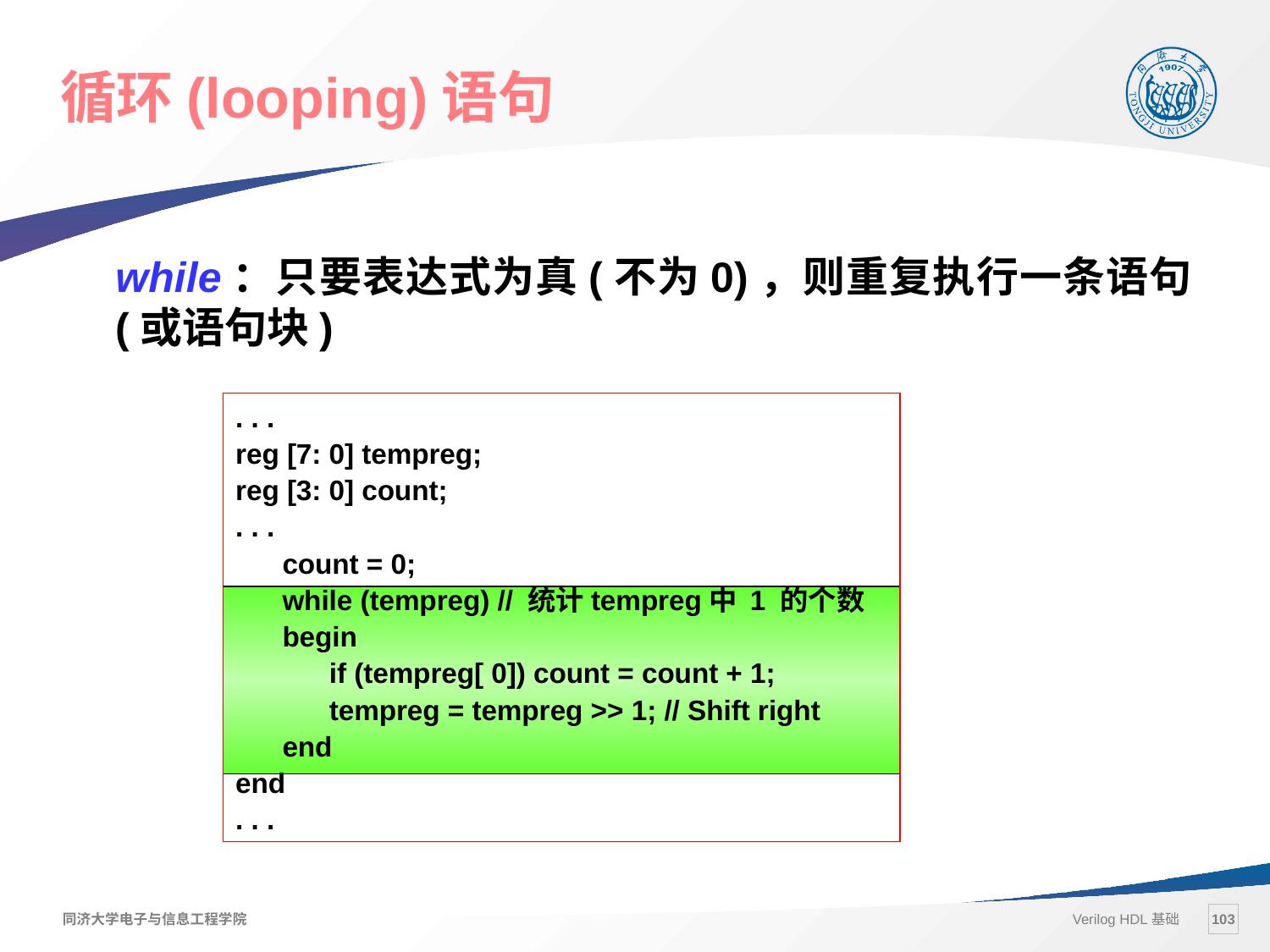

# 循环(looping)语句
while：只要表达式为真(不为0)，则重复执行一条语句(或语句块)
. . .
reg [7: 0] tempreg;
reg [3: 0] count;
. . .
      count = 0;
      while (tempreg) // 统计tempreg中 1 的个数
      begin
            if (tempreg[ 0]) count = count + 1;
            tempreg = tempreg >> 1; // Shift right
      end
end
. . .